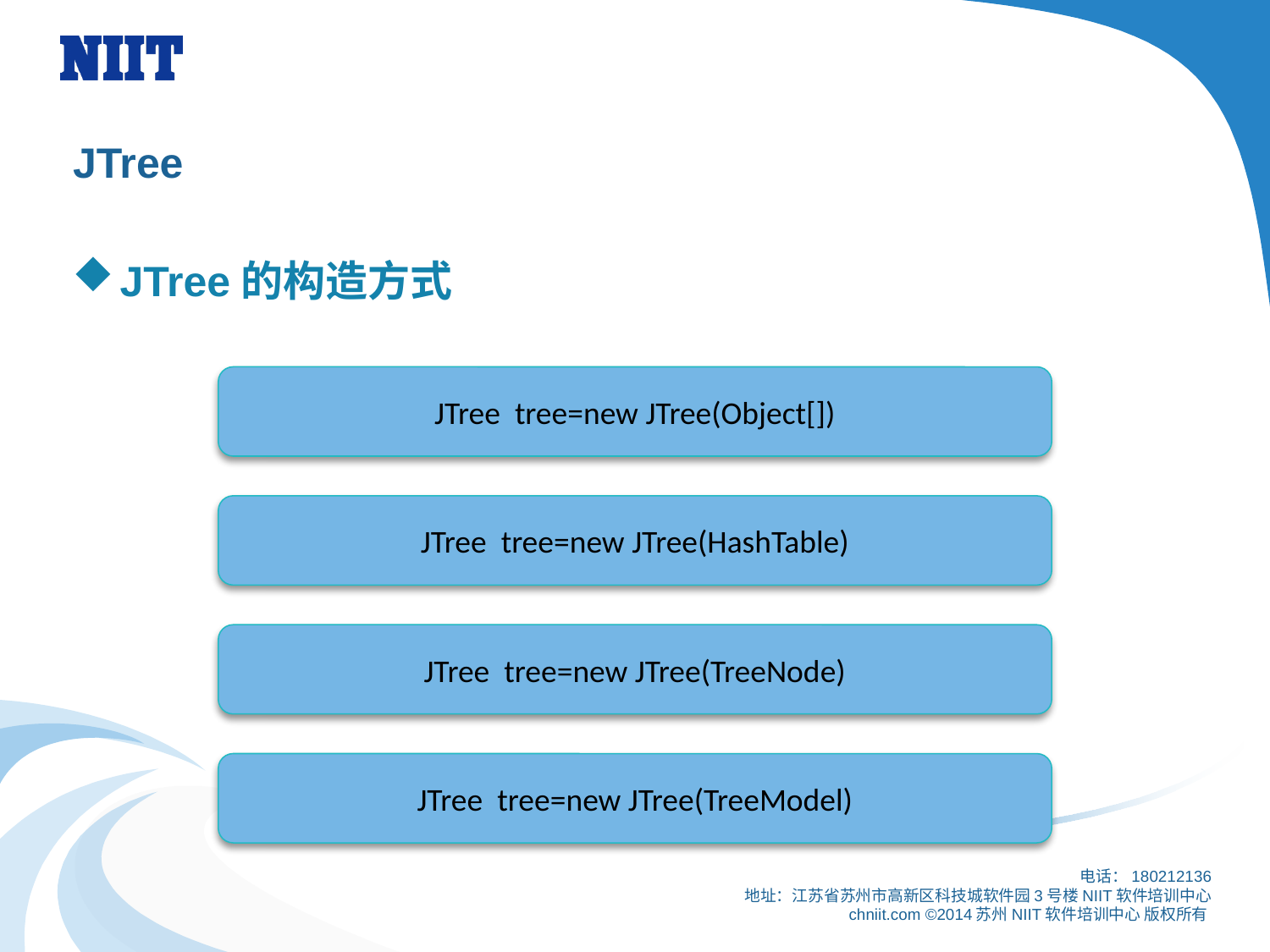

# JTree
JTree的构造方式
JTree  tree=new JTree(Object[])
JTree  tree=new JTree(HashTable)
JTree  tree=new JTree(TreeNode)
JTree  tree=new JTree(TreeModel)